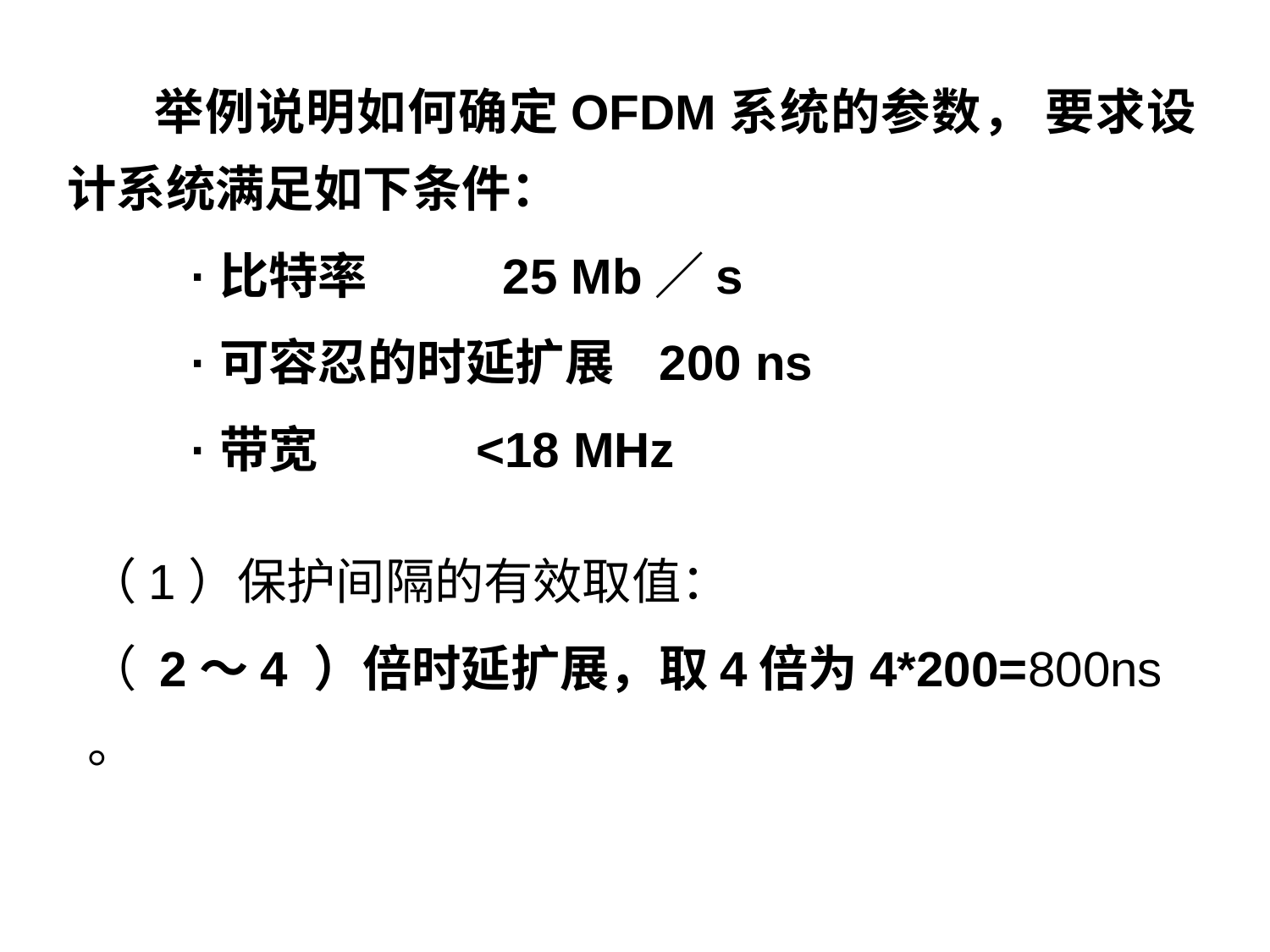

举例说明如何确定OFDM系统的参数， 要求设计系统满足如下条件：
         ·比特率           25 Mb／s
         ·可容忍的时延扩展   200 ns
         ·带宽             <18 MHz

（1）保护间隔的有效取值：
（ 2～4 ）倍时延扩展，取4倍为4*200=800ns 。